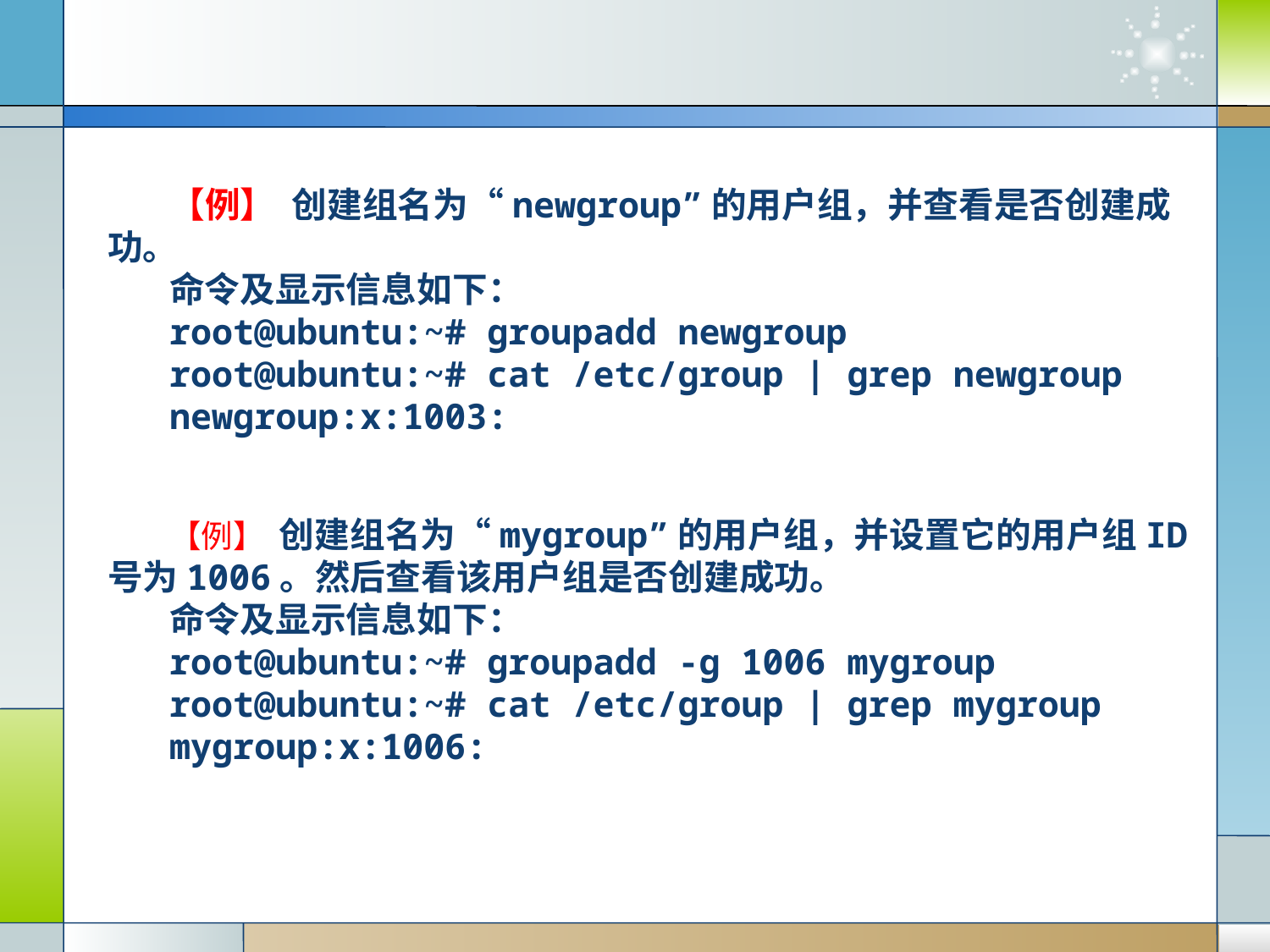

【例】  创建组名为“newgroup”的用户组，并查看是否创建成功。
命令及显示信息如下：
root@ubuntu:~# groupadd newgroup
root@ubuntu:~# cat /etc/group | grep newgroup
newgroup:x:1003:

【例】  创建组名为“mygroup”的用户组，并设置它的用户组ID号为1006。然后查看该用户组是否创建成功。
命令及显示信息如下：
root@ubuntu:~# groupadd -g 1006 mygroup
root@ubuntu:~# cat /etc/group | grep mygroup
mygroup:x:1006: